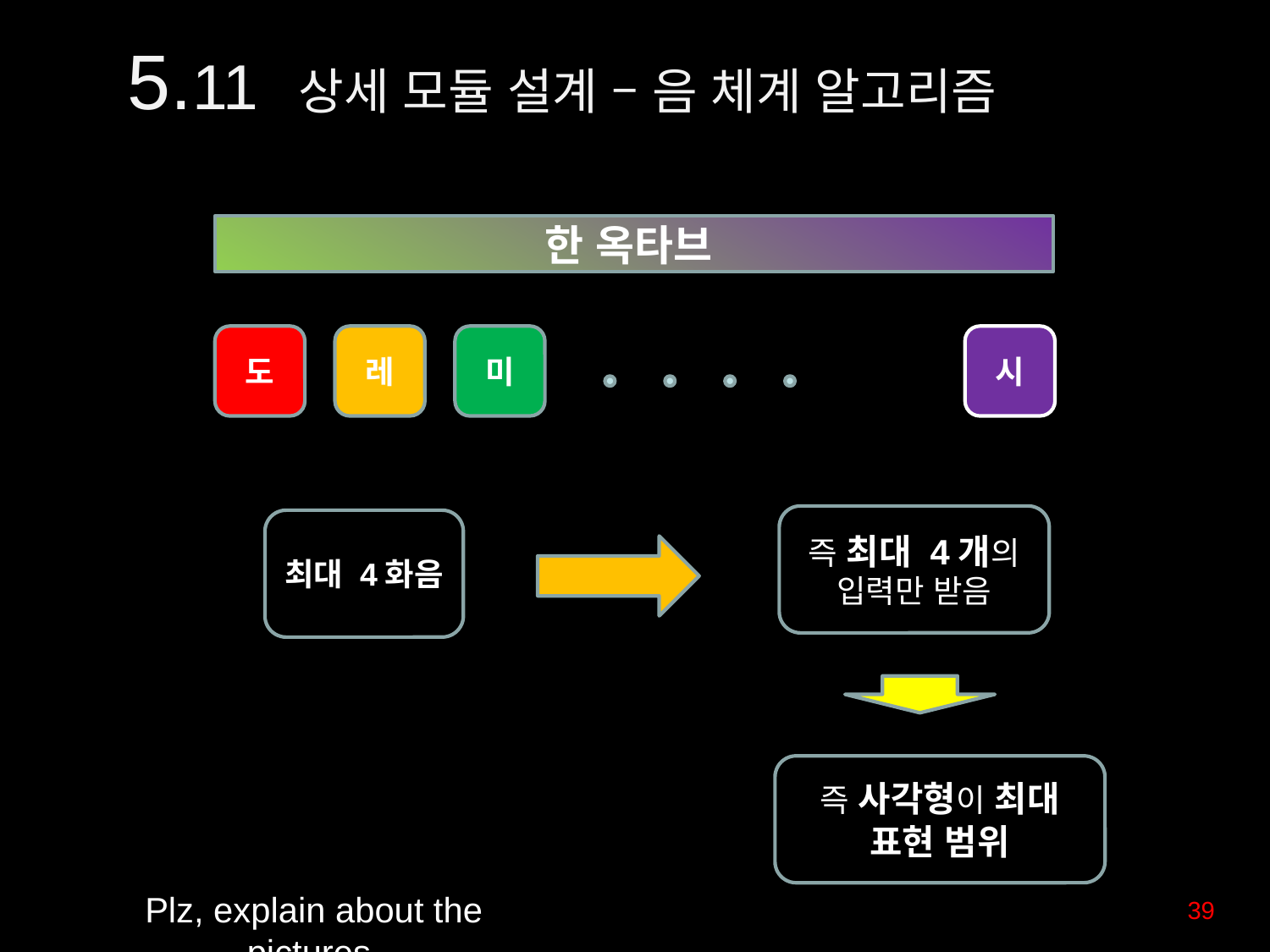

5.11 상세 모듈 설계 – 음 체계 알고리즘
한 옥타브
도
레
미
시

즉 최대 4개의 입력만 받음
최대 4화음

즉 사각형이 최대 표현 범위
39
Plz, explain about the pictures.
39